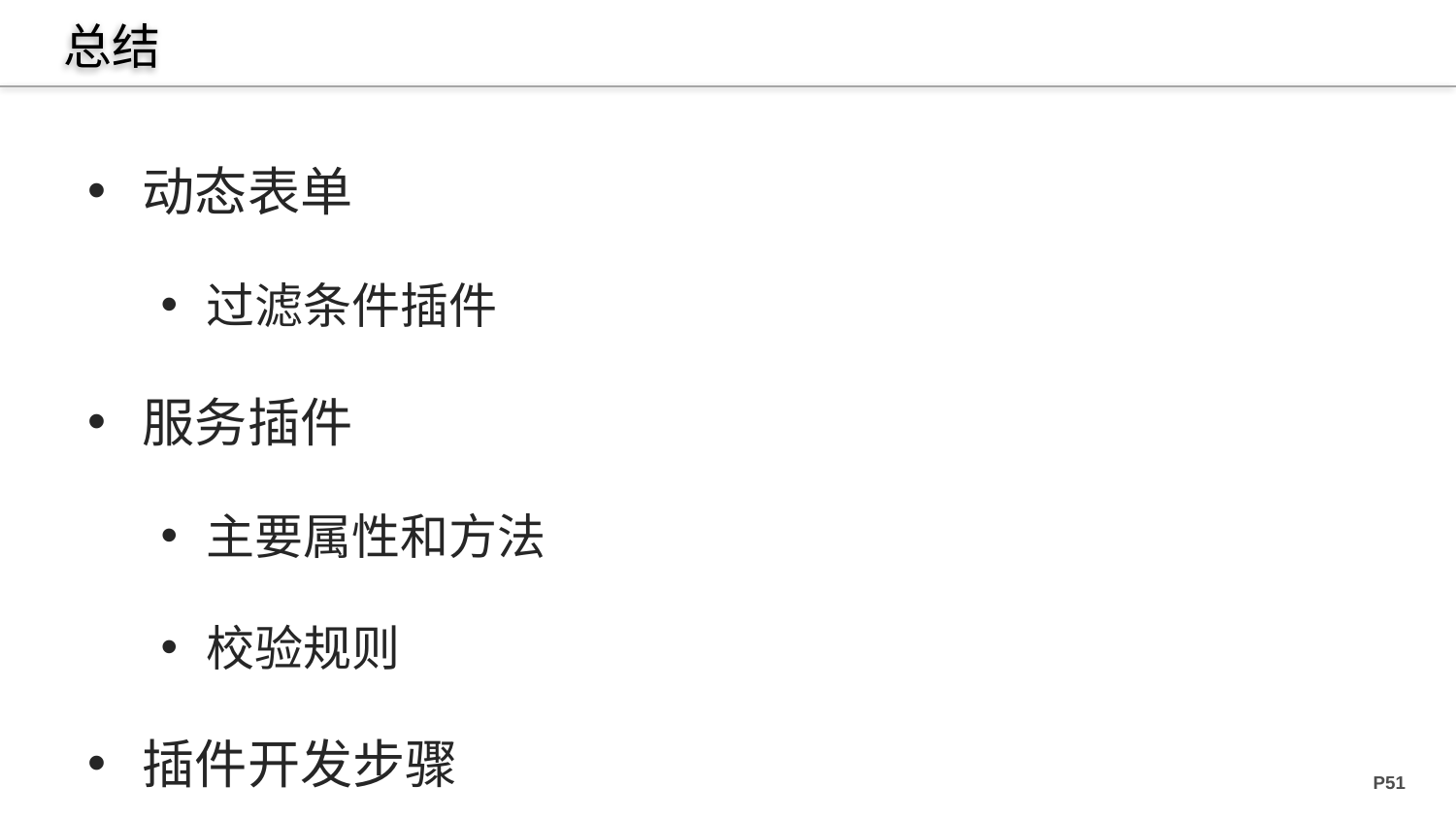

# 总结

动态表单
过滤条件插件
服务插件
主要属性和方法
校验规则
插件开发步骤